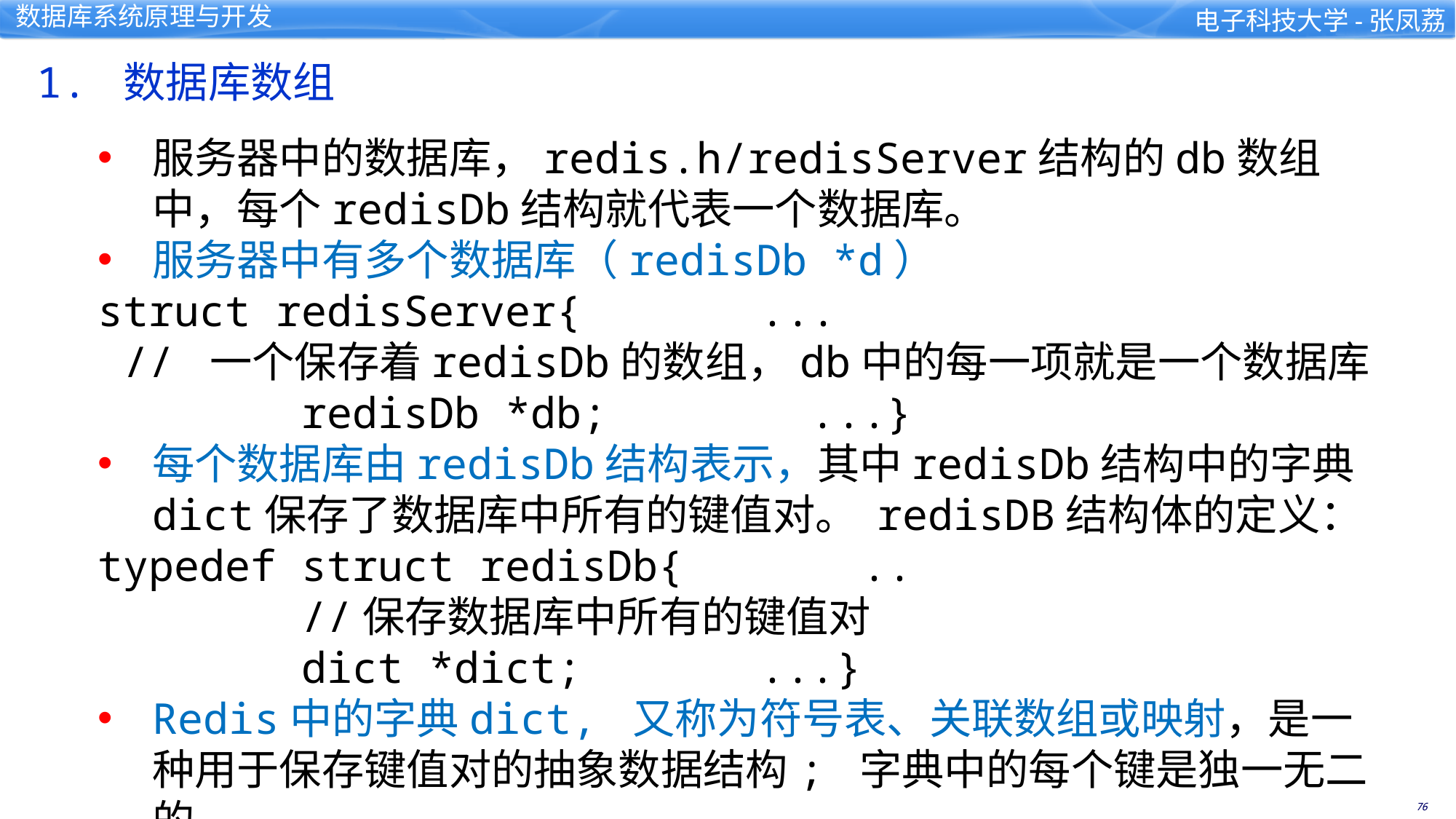

1. 数据库数组
服务器中的数据库，redis.h/redisServer结构的db数组中，每个redisDb结构就代表一个数据库。
服务器中有多个数据库（redisDb *d）
struct redisServer{       ...
 // 一个保存着redisDb的数组，db中的每一项就是一个数据库
        redisDb *db;        ...}
每个数据库由redisDb结构表示，其中redisDb结构中的字典dict保存了数据库中所有的键值对。 redisDB结构体的定义：
typedef struct redisDb{       ..
        //保存数据库中所有的键值对
        dict *dict;       ...}
Redis中的字典dict, 又称为符号表、关联数组或映射，是一种用于保存键值对的抽象数据结构; 字典中的每个键是独一无二的